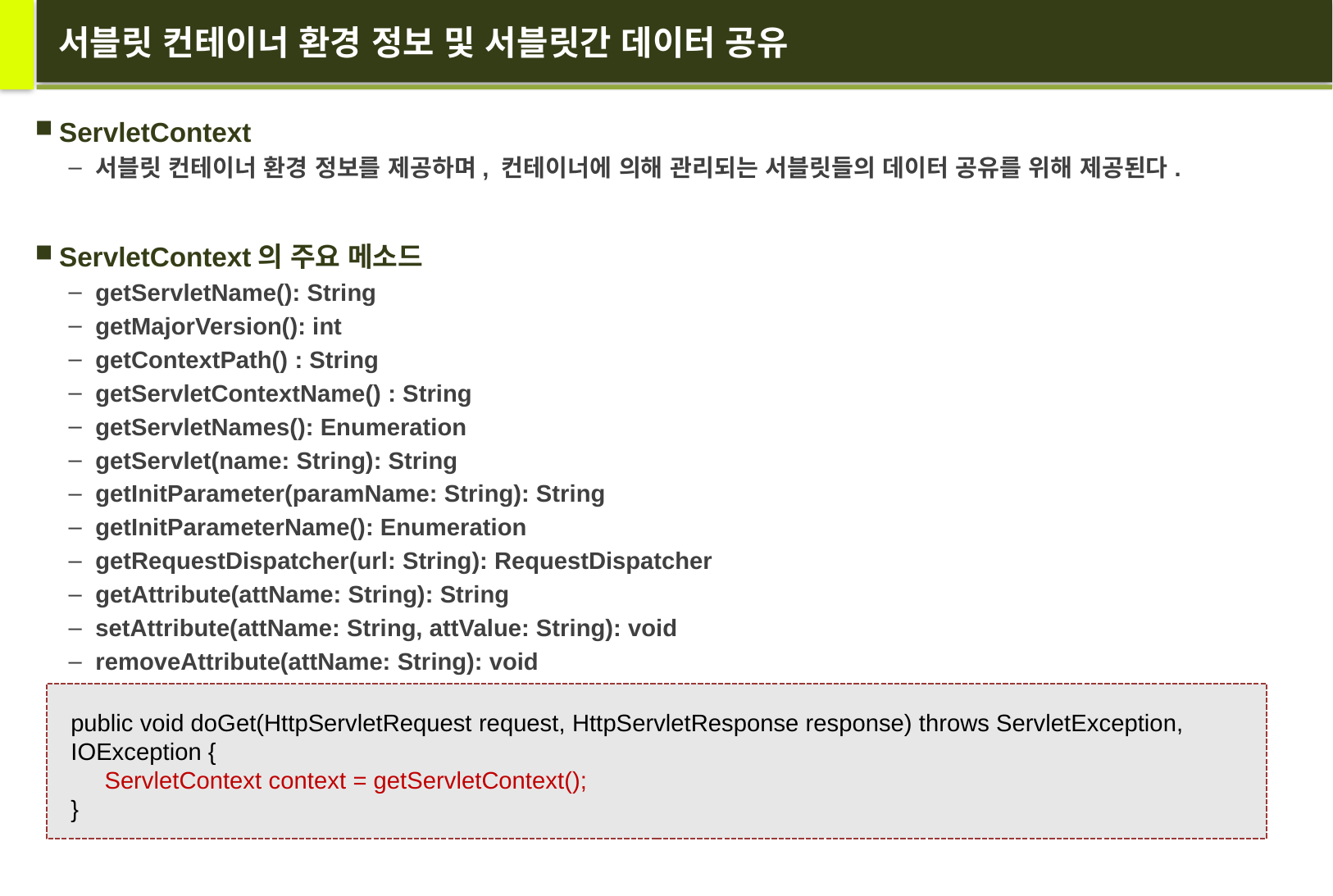

# 서블릿 컨테이너 환경 정보 및 서블릿간 데이터 공유
ServletContext
서블릿 컨테이너 환경 정보를 제공하며, 컨테이너에 의해 관리되는 서블릿들의 데이터 공유를 위해 제공된다.

ServletContext의 주요 메소드
getServletName(): String
getMajorVersion(): int
getContextPath() : String
getServletContextName() : String
getServletNames(): Enumeration
getServlet(name: String): String
getInitParameter(paramName: String): String
getInitParameterName(): Enumeration
getRequestDispatcher(url: String): RequestDispatcher
getAttribute(attName: String): String
setAttribute(attName: String, attValue: String): void
removeAttribute(attName: String): void
public void doGet(HttpServletRequest request, HttpServletResponse response) throws ServletException, IOException {
     ServletContext context = getServletContext();
}